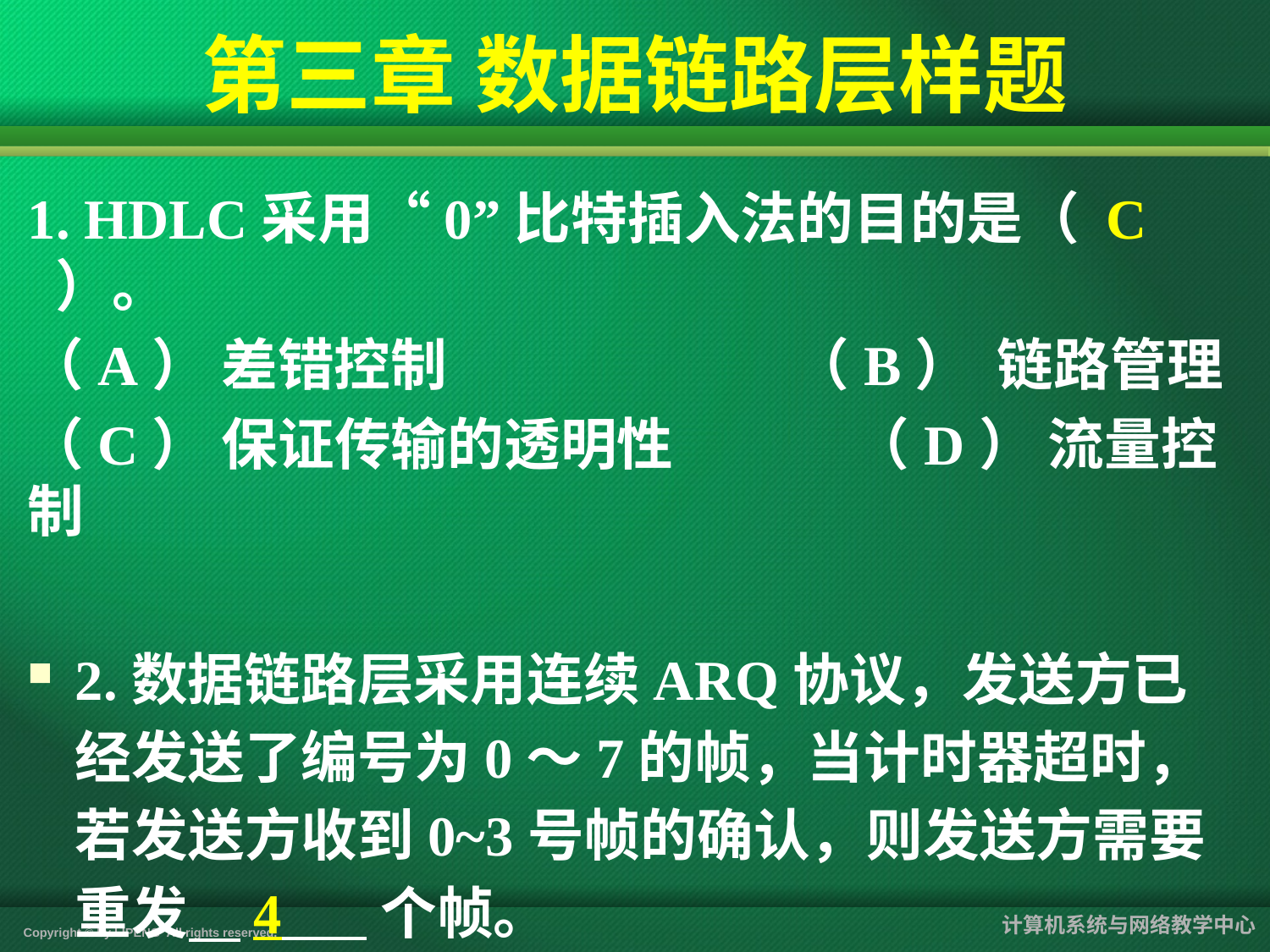

#
第三章 数据链路层样题
1. HDLC采用“0”比特插入法的目的是（ C ）。
（A） 差错控制	                    （B）  链路管理
（C） 保证传输的透明性              （D） 流量控制

2.数据链路层采用连续ARQ协议，发送方已经发送了编号为0～7的帧，当计时器超时，若发送方收到0~3号帧的确认，则发送方需要重发    4      个帧。